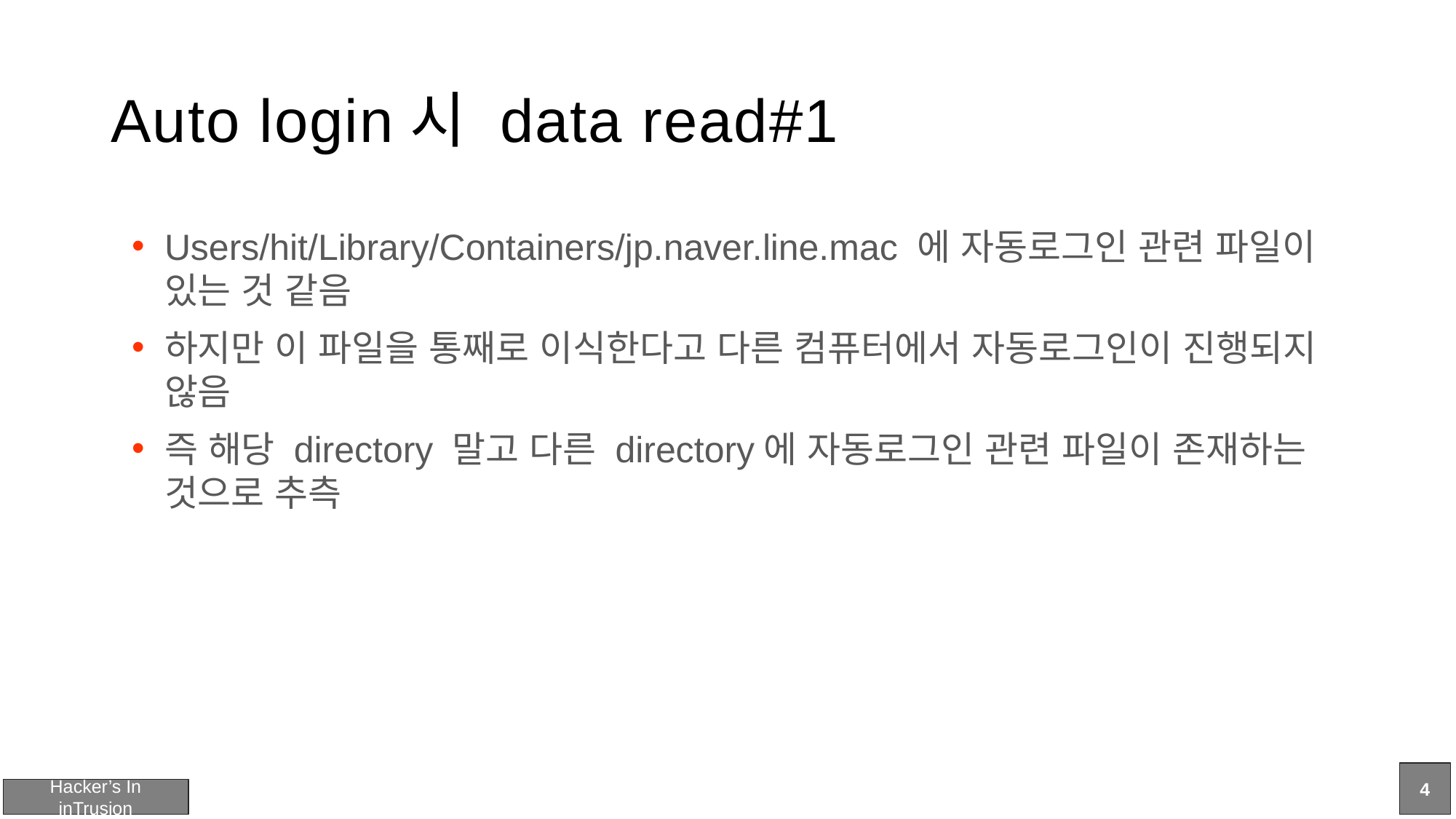

# Auto login시 data read#1
Users/hit/Library/Containers/jp.naver.line.mac 에 자동로그인 관련 파일이 있는 것 같음
하지만 이 파일을 통째로 이식한다고 다른 컴퓨터에서 자동로그인이 진행되지 않음
즉 해당 directory 말고 다른 directory에 자동로그인 관련 파일이 존재하는 것으로 추측
4
Hacker’s In inTrusion